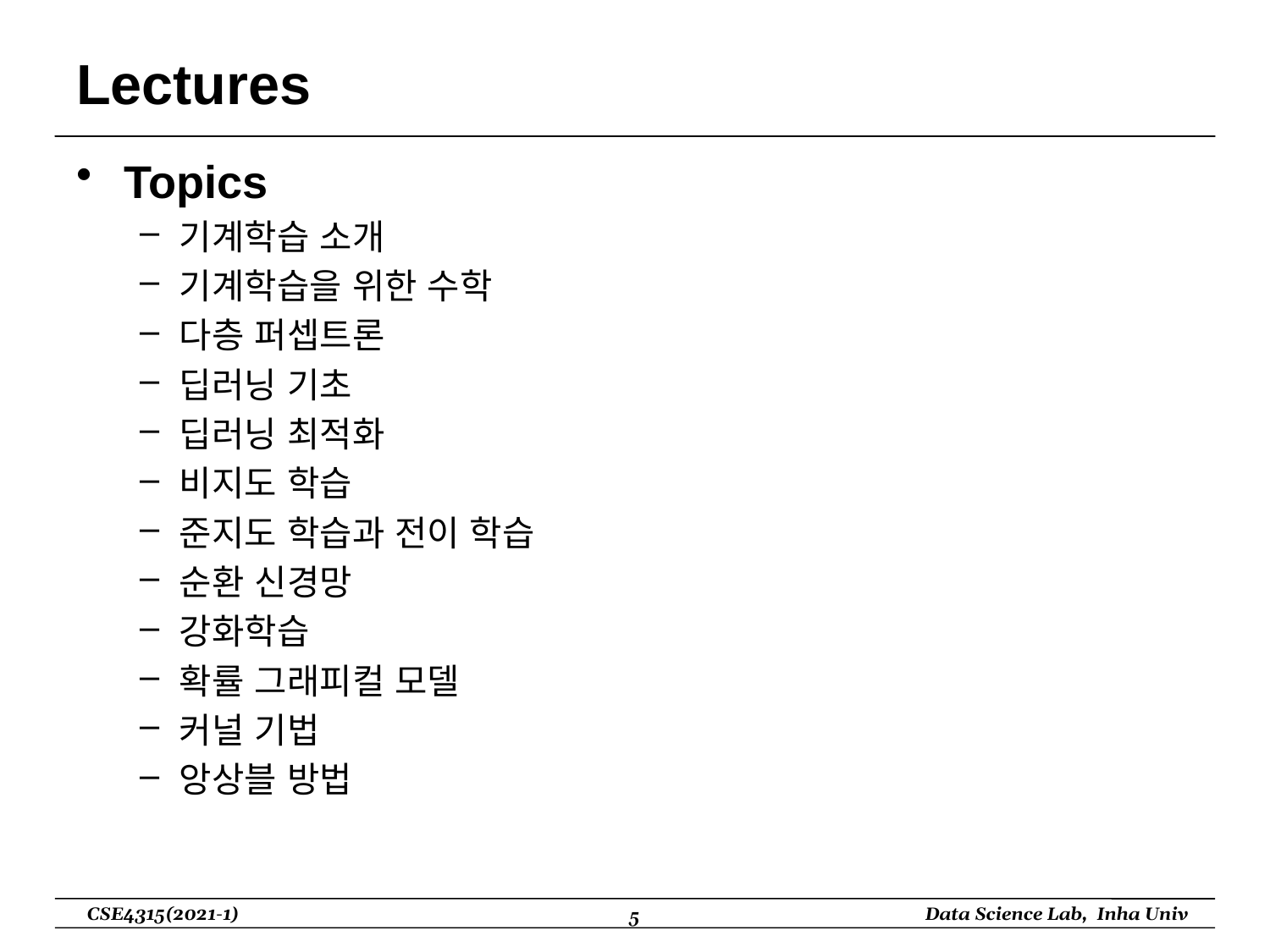

# Lectures
Topics
기계학습 소개
기계학습을 위한 수학
다층 퍼셉트론
딥러닝 기초
딥러닝 최적화
비지도 학습
준지도 학습과 전이 학습
순환 신경망
강화학습
확률 그래피컬 모델
커널 기법
앙상블 방법
5